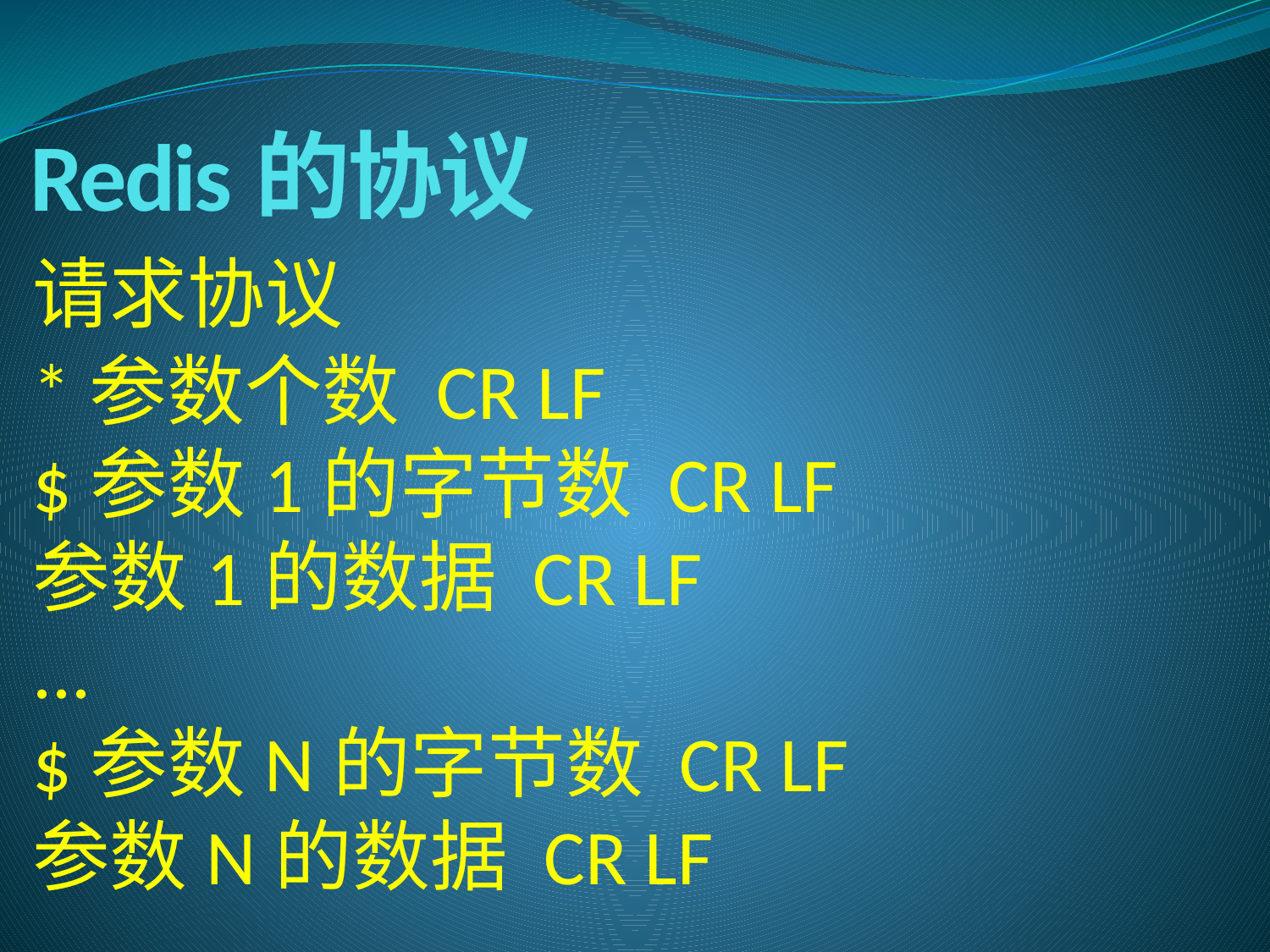

# Redis的协议
请求协议
*参数个数 CR LF
$参数1的字节数 CR LF
参数1的数据 CR LF
...
$参数N的字节数 CR LF
参数N的数据 CR LF